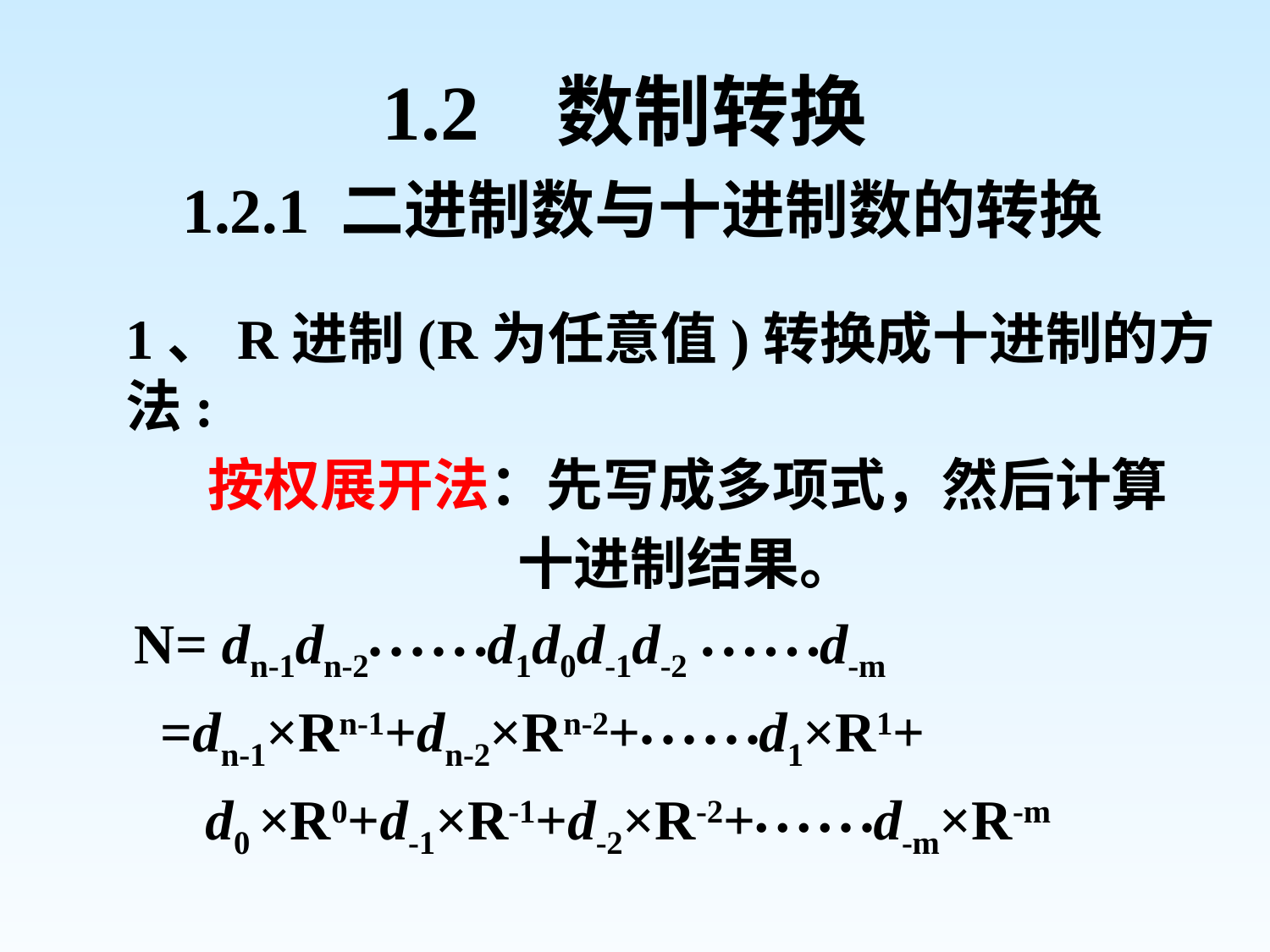

# 1.2   数制转换 1.2.1 二进制数与十进制数的转换
1、R进制(R为任意值)转换成十进制的方法:
         按权展开法：先写成多项式，然后计算
                                 十进制结果。
    N= dn-1dn-2• • • • • •d1d0d-1d-2 • • • • • •d-m
          =dn-1×Rn-1+dn-2×Rn-2+• • • • • •d1×R1+
         d0 ×R0+d-1×R-1+d-2×R-2+• • • • • •d-m×R-m

12